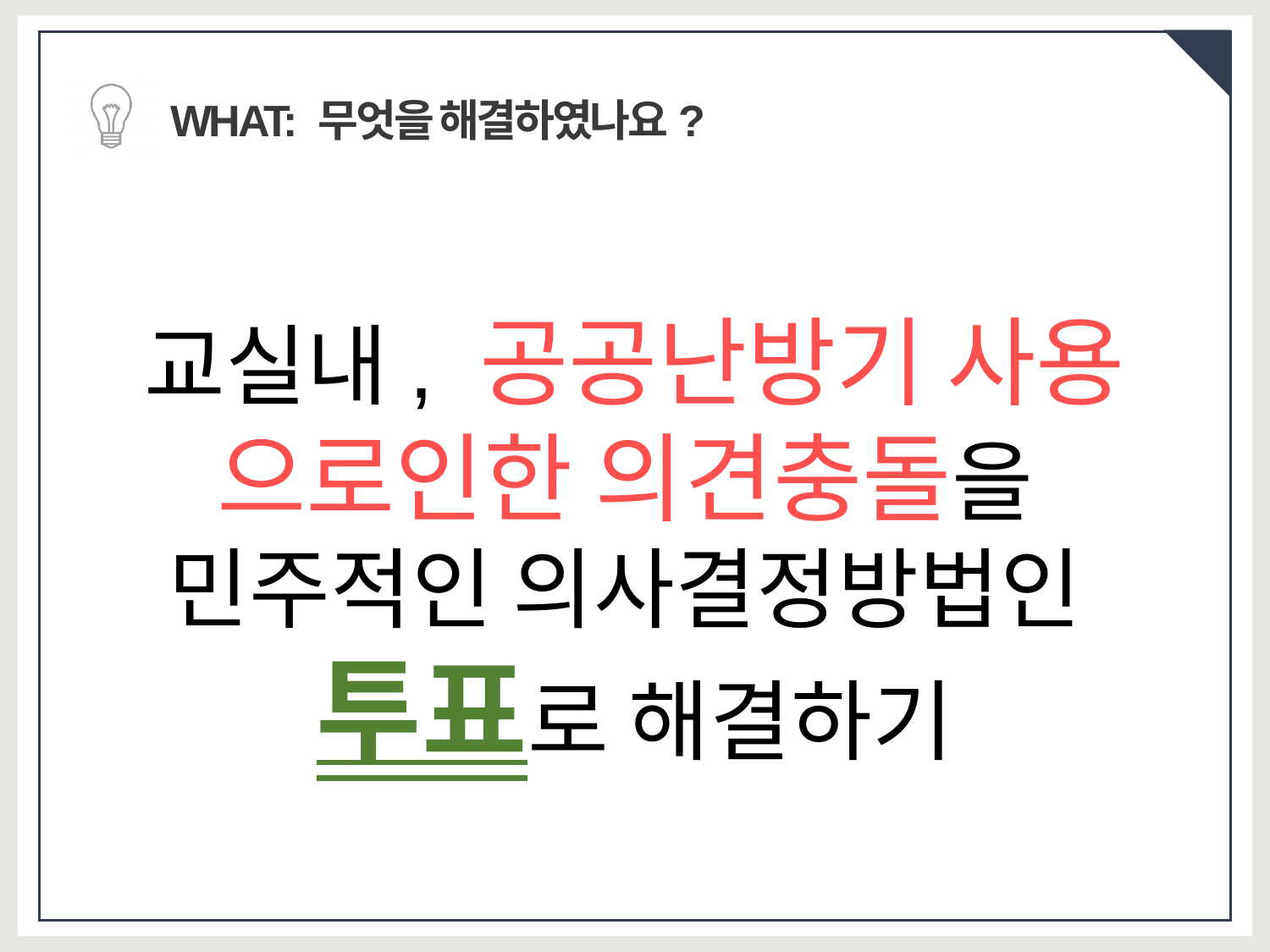

WHAT: 무엇을 해결하였나요?
교실내, 공공난방기 사용
으로인한 의견충돌을
민주적인 의사결정방법인
투표로 해결하기